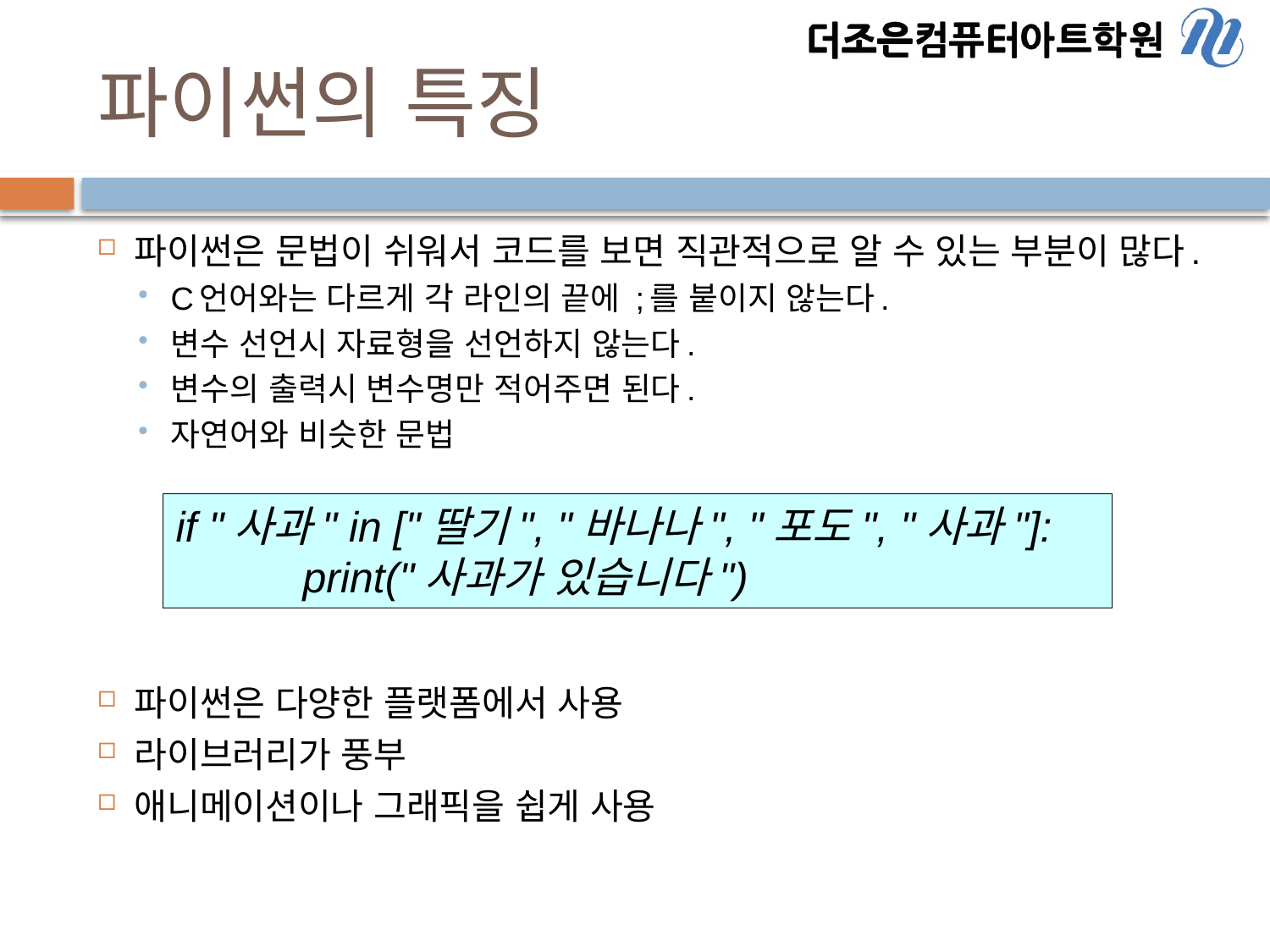

# 파이썬의 특징
파이썬은 문법이 쉬워서 코드를 보면 직관적으로 알 수 있는 부분이 많다.
C언어와는 다르게 각 라인의 끝에 ;를 붙이지 않는다.
변수 선언시 자료형을 선언하지 않는다.
변수의 출력시 변수명만 적어주면 된다.
자연어와 비슷한 문법

파이썬은 다양한 플랫폼에서 사용
라이브러리가 풍부
애니메이션이나 그래픽을 쉽게 사용
4
if "사과" in ["딸기", "바나나", "포도", "사과"]:
	print("사과가 있습니다")